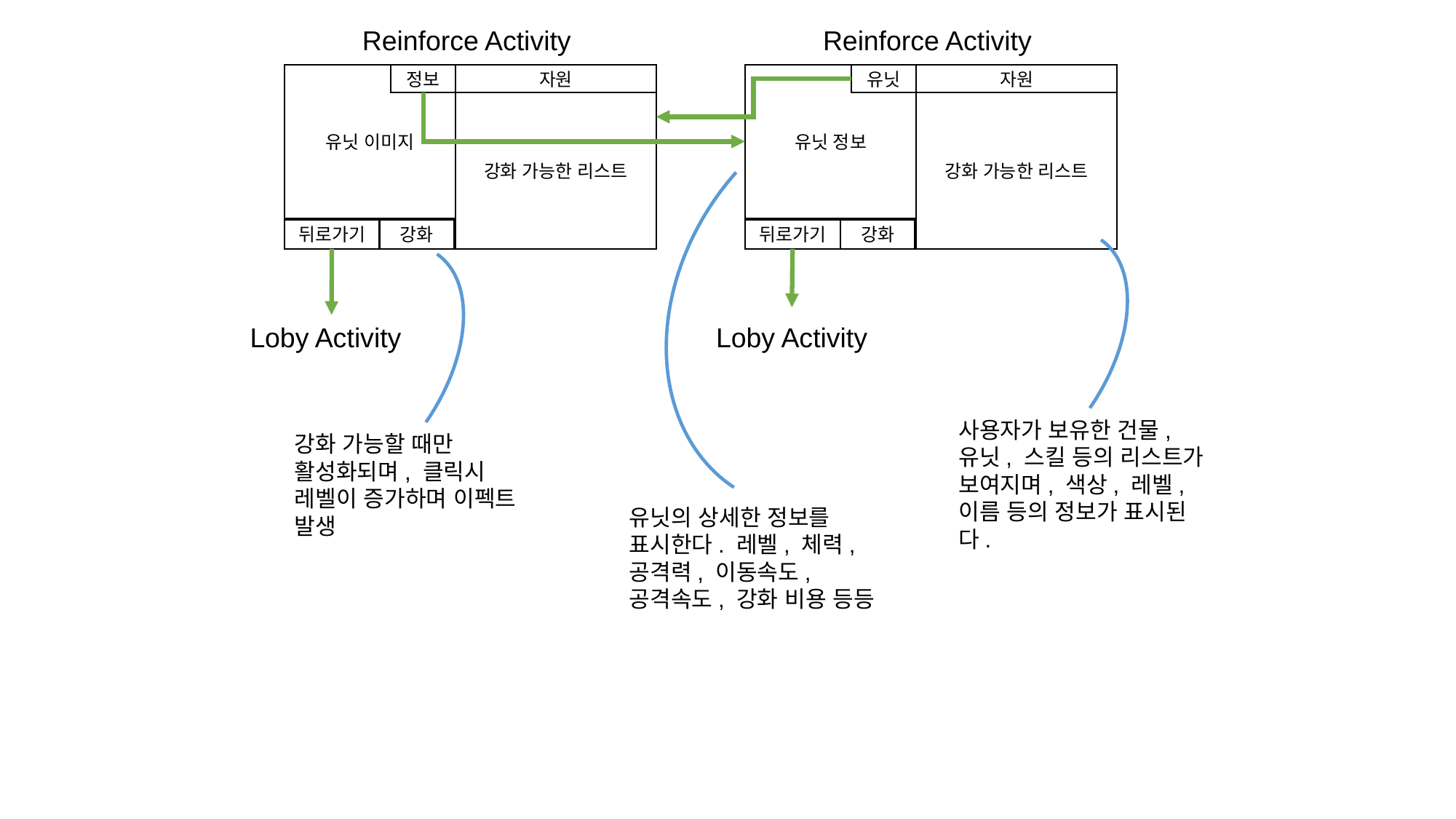

Reinforce Activity
Reinforce Activity
정보
자원
유닛
자원
유닛 이미지

유닛 정보

강화 가능한 리스트
강화 가능한 리스트

뒤로가기
강화
뒤로가기
강화

Loby Activity
Loby Activity
사용자가 보유한 건물,  유닛, 스킬 등의 리스트가 보여지며, 색상, 레벨, 이름 등의 정보가 표시된다.
강화 가능할 때만 활성화되며, 클릭시 레벨이 증가하며 이펙트 발생
유닛의 상세한 정보를 표시한다. 레벨, 체력, 공격력, 이동속도, 공격속도, 강화 비용 등등